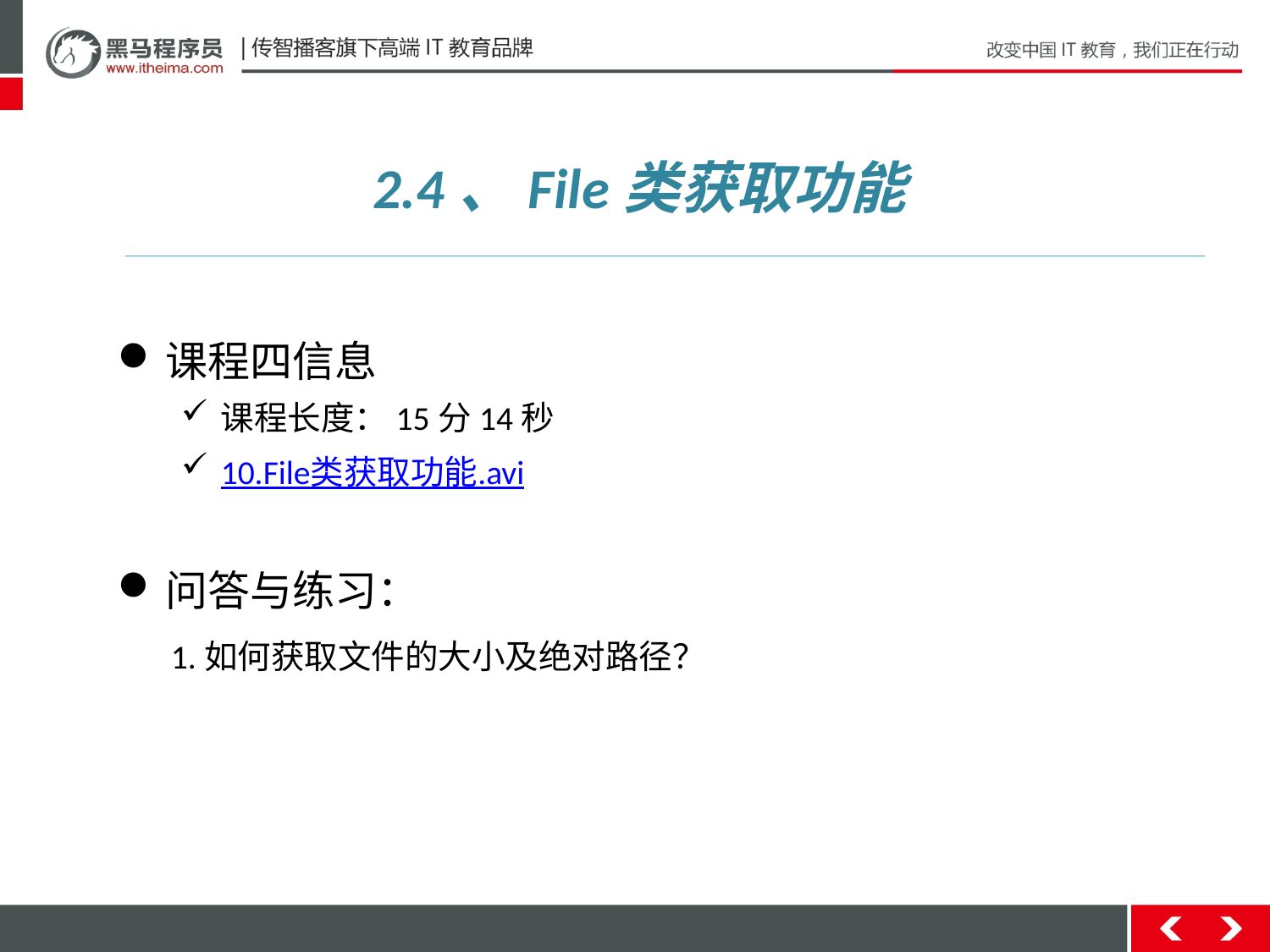

2.4、File类获取功能

课程四信息
课程长度：15分14秒
10.File类获取功能.avi

问答与练习：
       1.如何获取文件的大小及绝对路径？